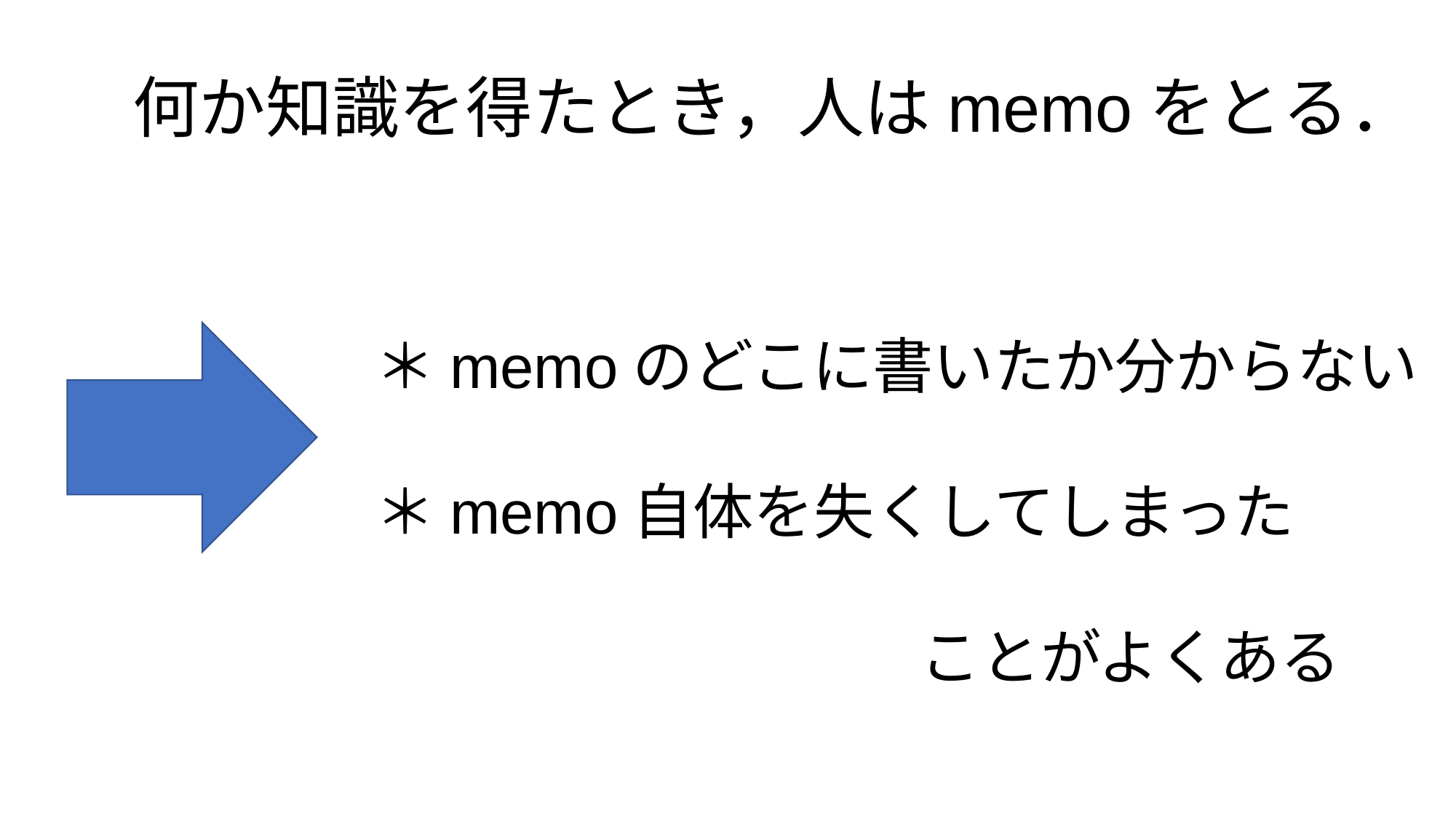

何か知識を得たとき，人はmemoをとる．

＊memoのどこに書いたか分からない

＊memo自体を失くしてしまった

　　　　　　　　　ことがよくある